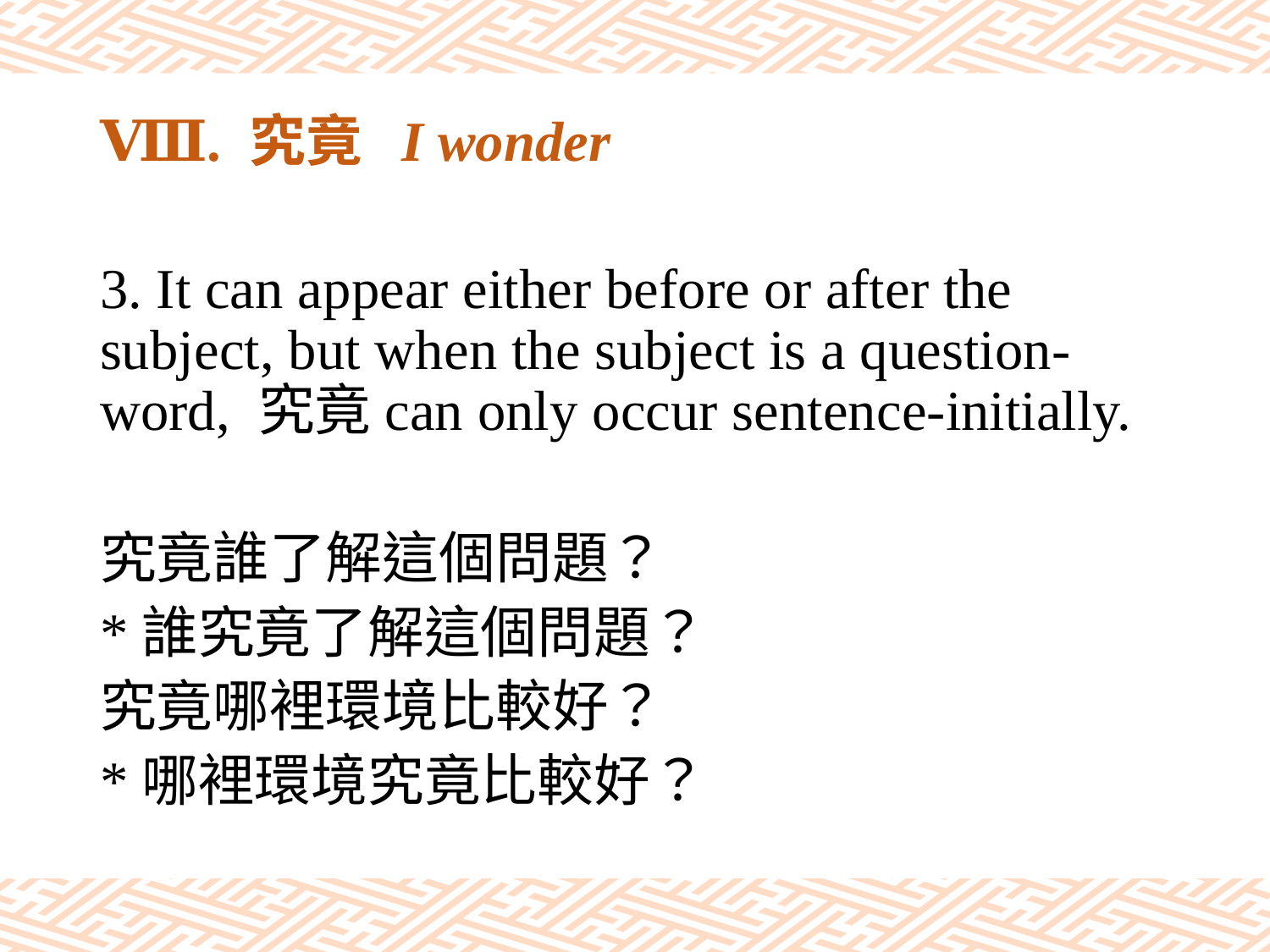

# Ⅷ. 究竟  I wonder
3. It can appear either before or after the subject, but when the subject is a question-word, 究竟can only occur sentence-initially.

究竟誰了解這個問題？
*誰究竟了解這個問題？
究竟哪裡環境比較好？
*哪裡環境究竟比較好？